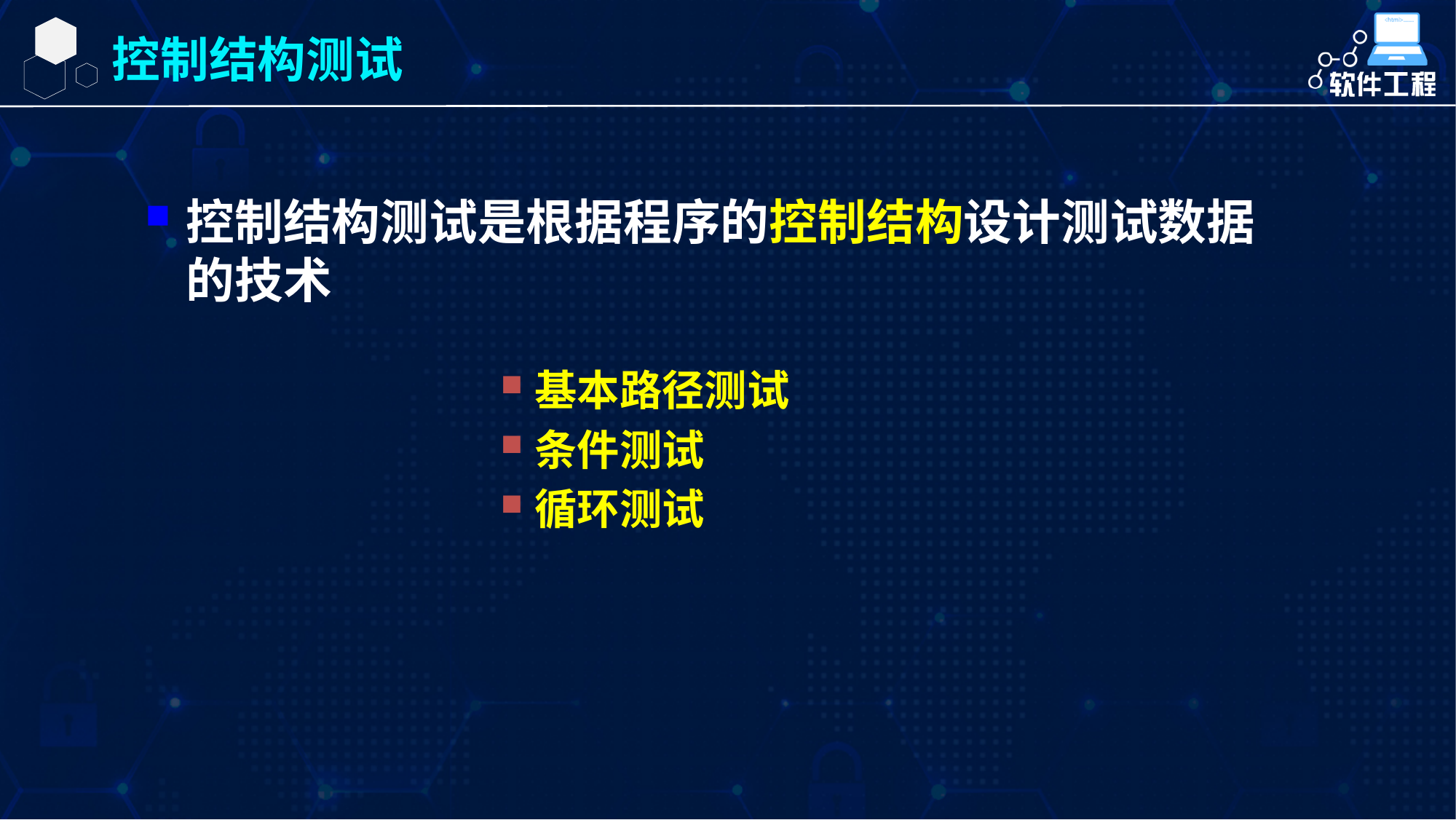

控制结构测试
控制结构测试是根据程序的控制结构设计测试数据的技术
基本路径测试
条件测试
循环测试